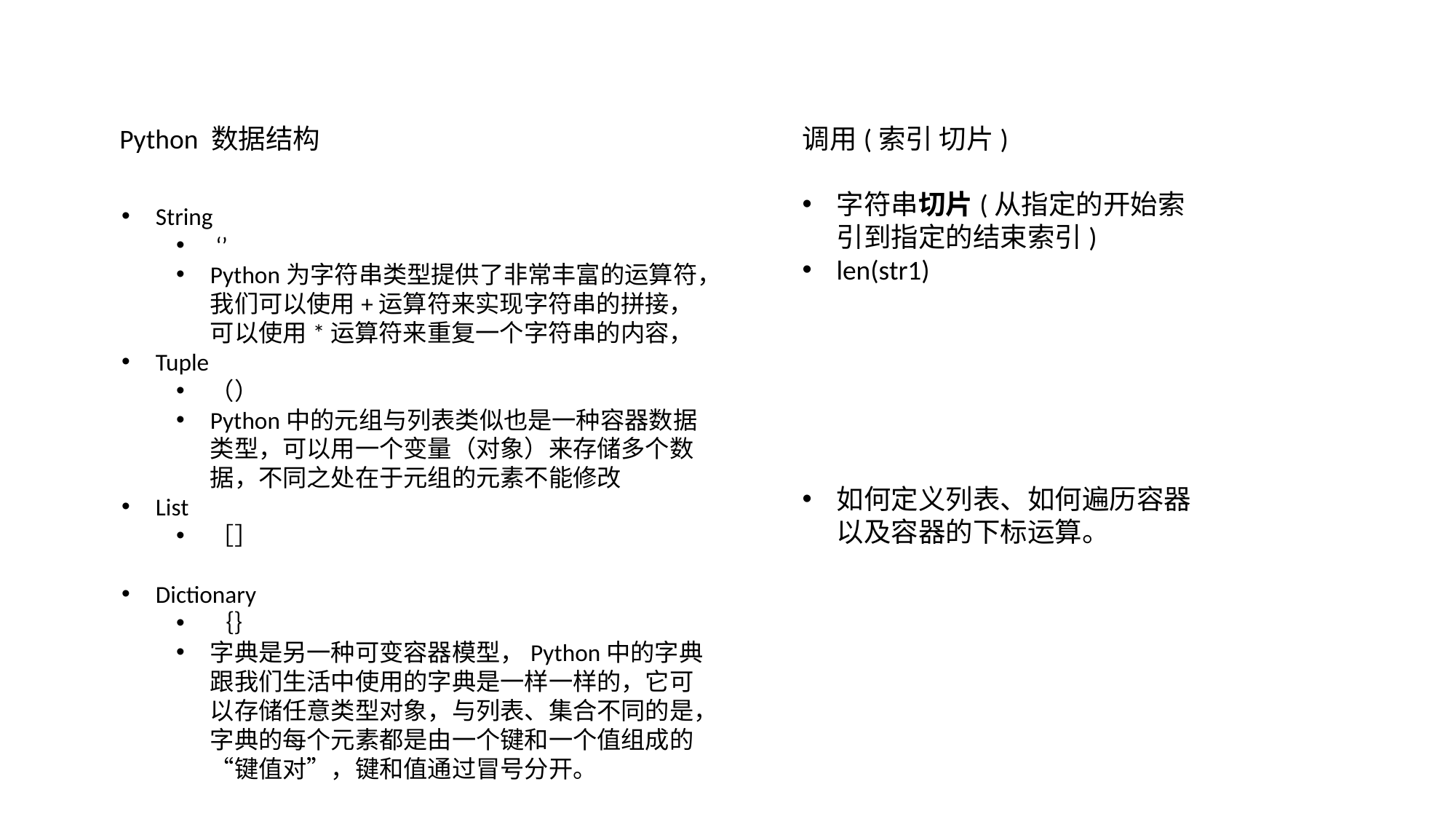

Python 数据结构
调用(索引 切片)

字符串切片(从指定的开始索引到指定的结束索引)
len(str1)

如何定义列表、如何遍历容器以及容器的下标运算。
String
 ‘’
Python为字符串类型提供了非常丰富的运算符，我们可以使用+运算符来实现字符串的拼接，可以使用*运算符来重复一个字符串的内容，
Tuple
（）
Python中的元组与列表类似也是一种容器数据类型，可以用一个变量（对象）来存储多个数据，不同之处在于元组的元素不能修改
List
［］

Dictionary
｛｝
字典是另一种可变容器模型，Python中的字典跟我们生活中使用的字典是一样一样的，它可以存储任意类型对象，与列表、集合不同的是，字典的每个元素都是由一个键和一个值组成的“键值对”，键和值通过冒号分开。